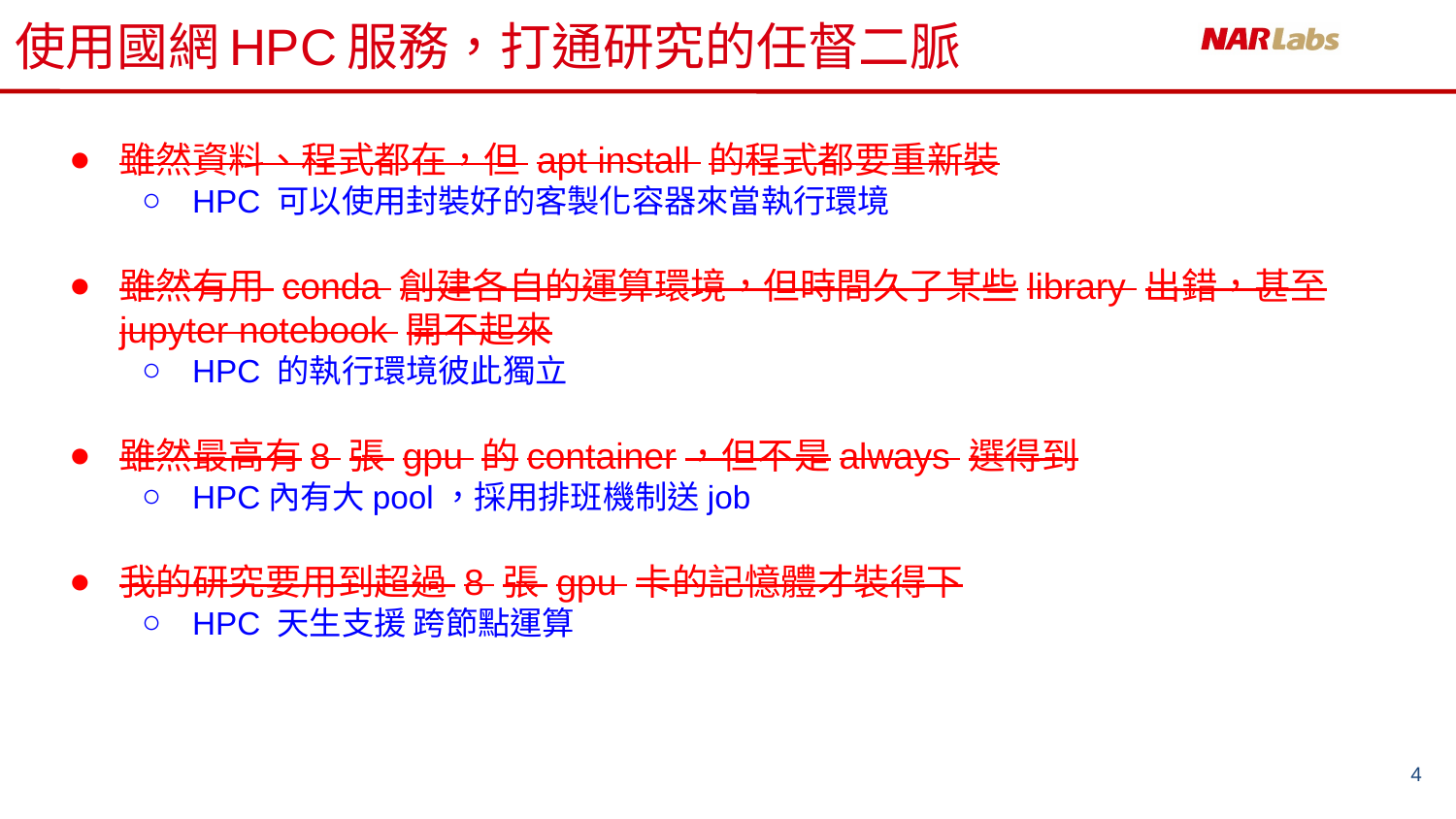

# 使用國網HPC服務，打通研究的任督二脈
雖然資料、程式都在，但 apt install 的程式都要重新裝
HPC 可以使用封裝好的客製化容器來當執行環境

雖然有用 conda 創建各自的運算環境，但時間久了某些library 出錯，甚至 jupyter notebook 開不起來
HPC 的執行環境彼此獨立

雖然最高有8 張 gpu 的container，但不是always 選得到
HPC內有大pool，採用排班機制送job

我的研究要用到超過 8 張 gpu 卡的記憶體才裝得下
HPC 天生支援 跨節點運算

4